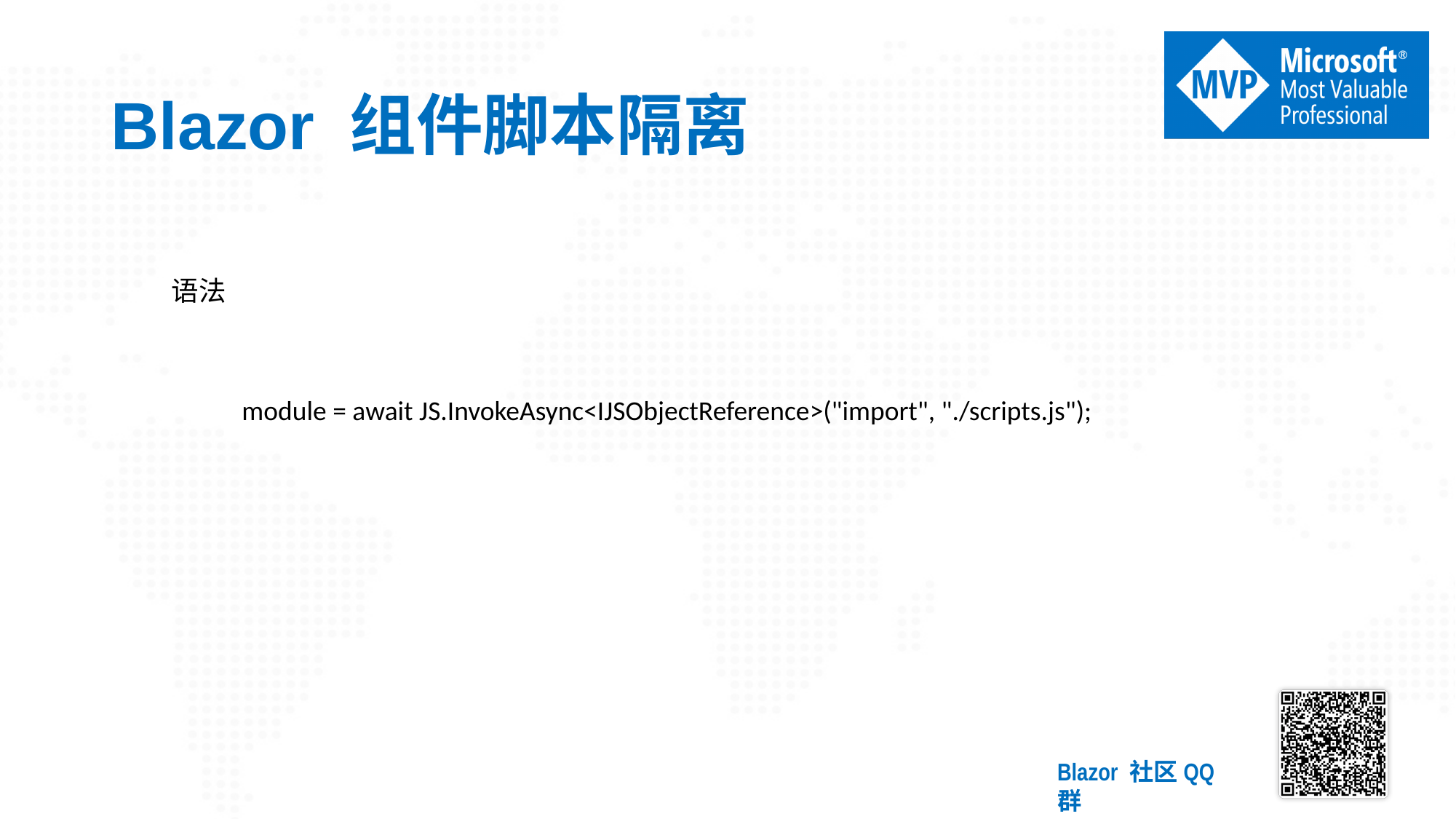

# Blazor 组件脚本隔离
语法
module = await JS.InvokeAsync<IJSObjectReference>("import", "./scripts.js");